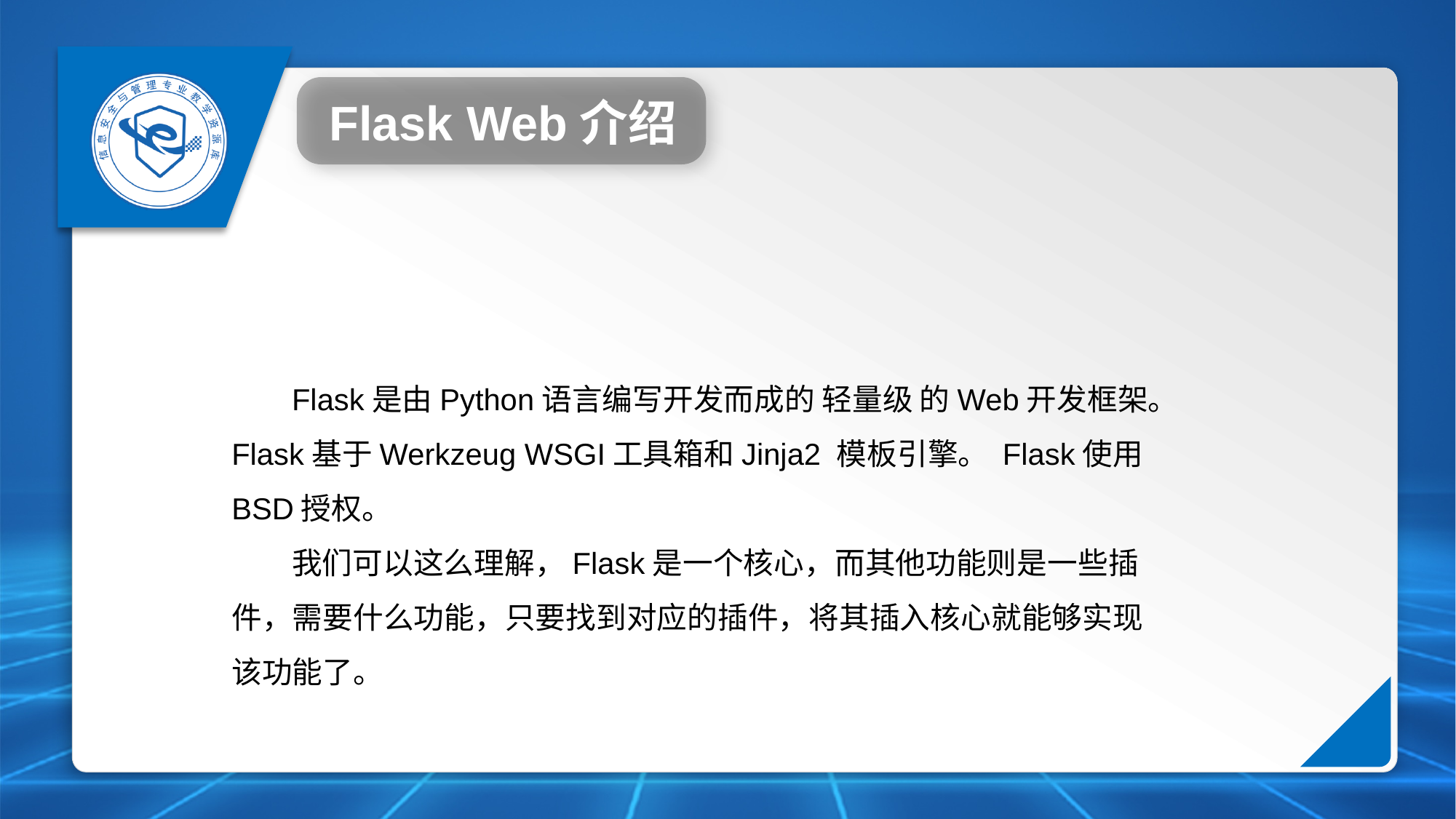

Flask Web介绍
Flask是由Python语言编写开发而成的 轻量级 的Web开发框架。Flask基于Werkzeug WSGI工具箱和Jinja2 模板引擎。 Flask使用BSD授权。
我们可以这么理解，Flask是一个核心，而其他功能则是一些插件，需要什么功能，只要找到对应的插件，将其插入核心就能够实现该功能了。